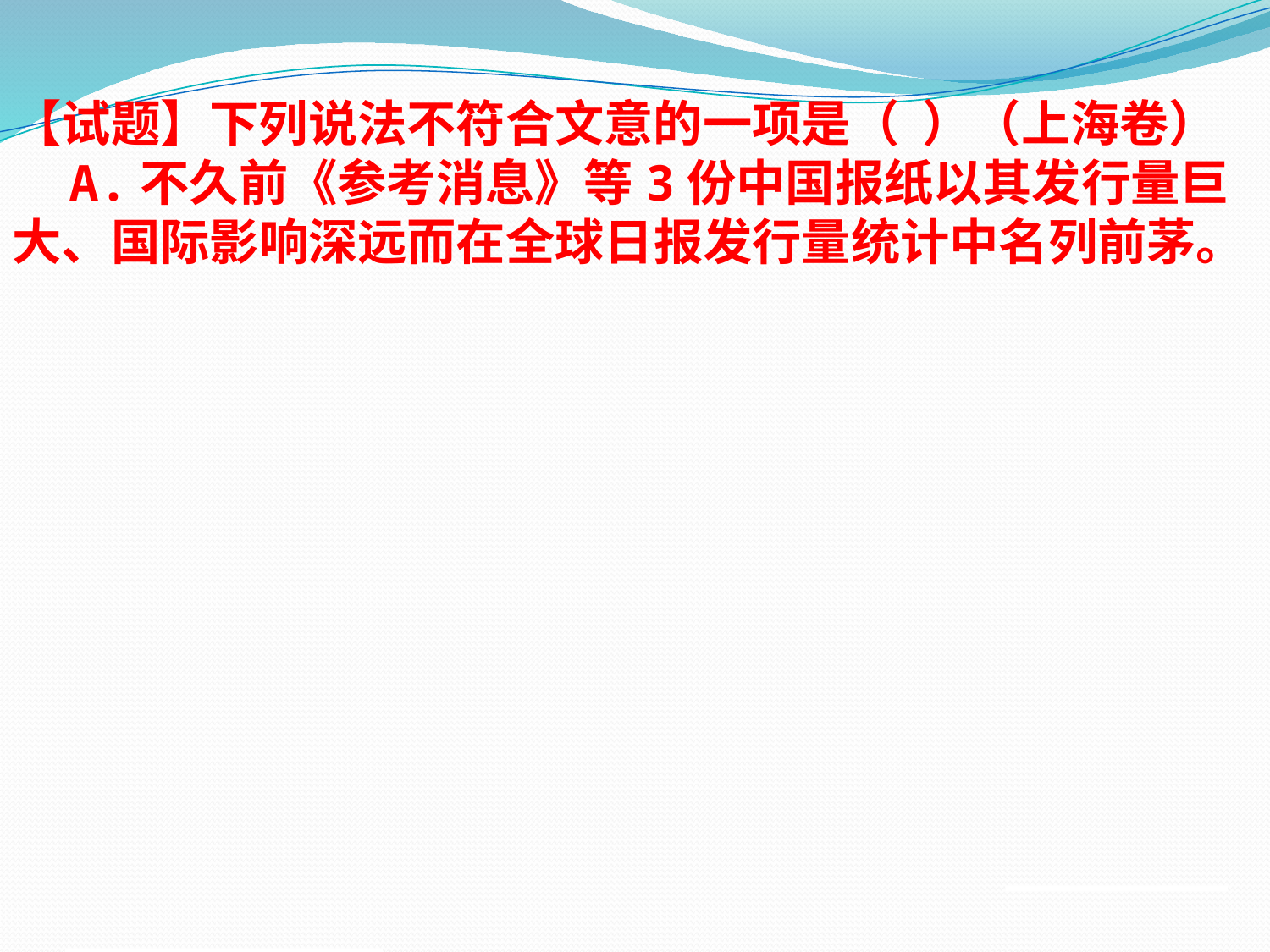

【试题】下列说法不符合文意的一项是（  ）（上海卷）
    A.不久前《参考消息》等3份中国报纸以其发行量巨大、国际影响深远而在全球日报发行量统计中名列前茅。